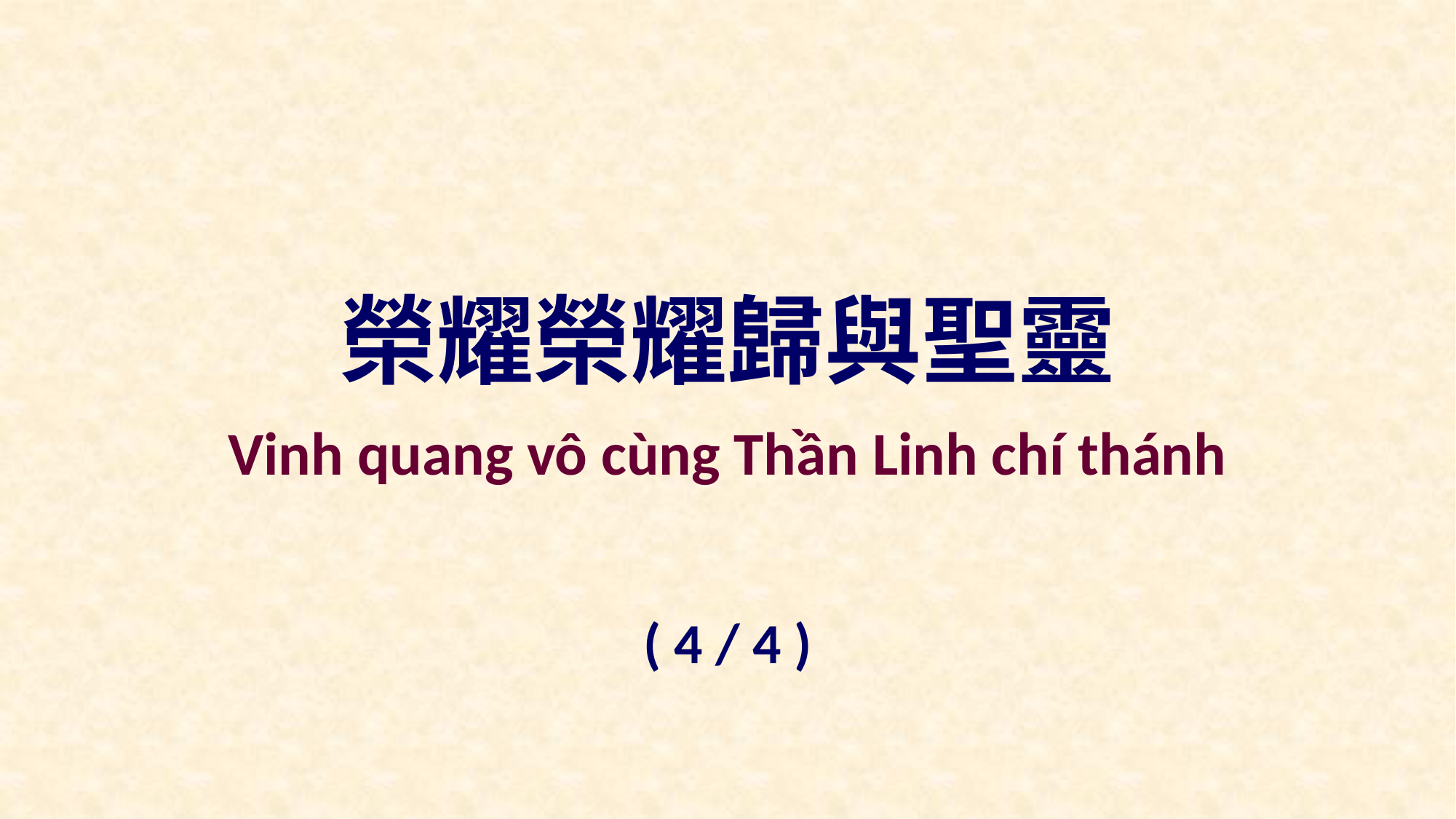

榮耀榮耀歸與聖靈
Vinh quang vô cùng Thần Linh chí thánh
( 4 / 4 )